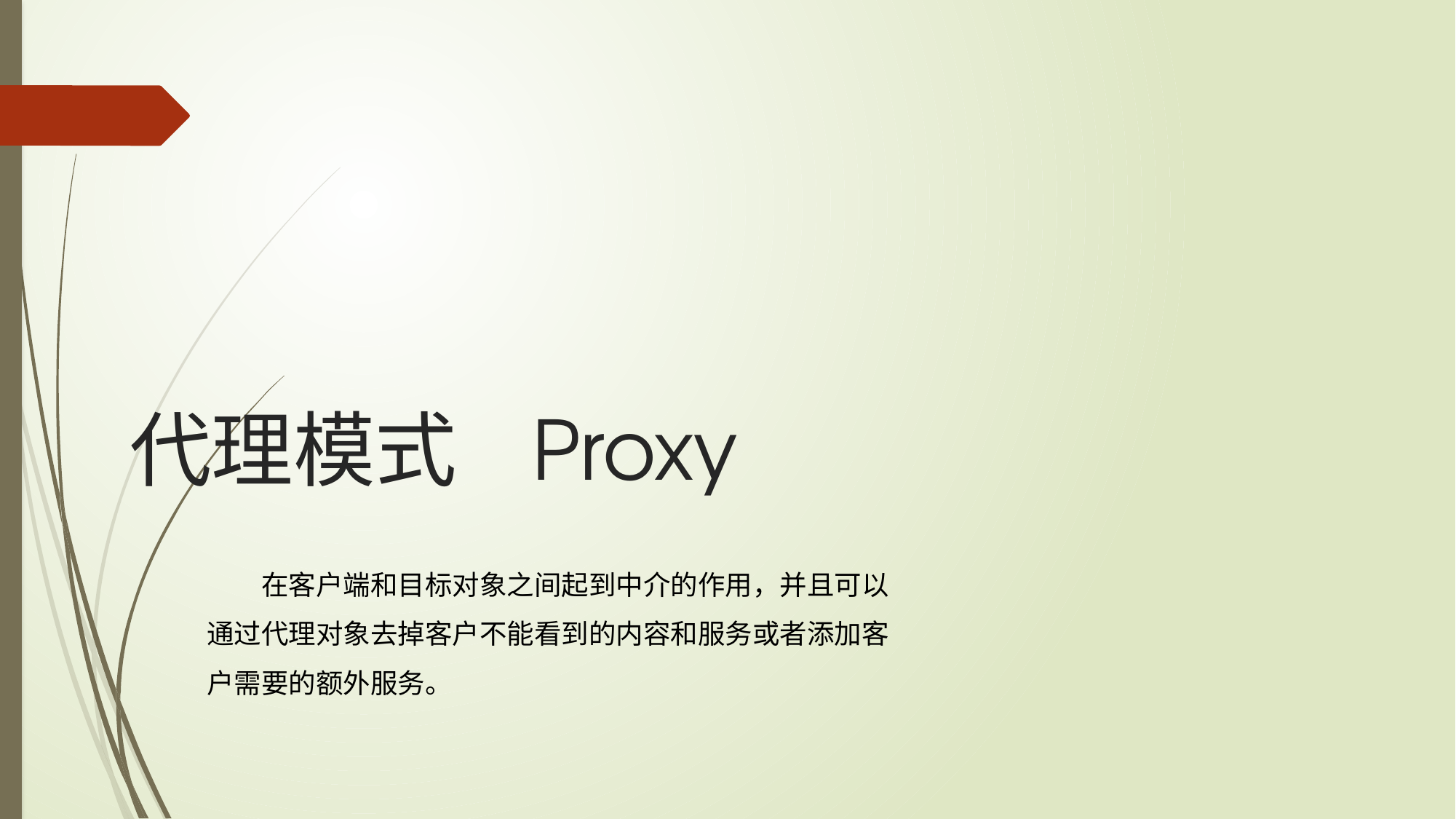

# 代理模式   Proxy
在客户端和目标对象之间起到中介的作用，并且可以通过代理对象去掉客户不能看到的内容和服务或者添加客户需要的额外服务。